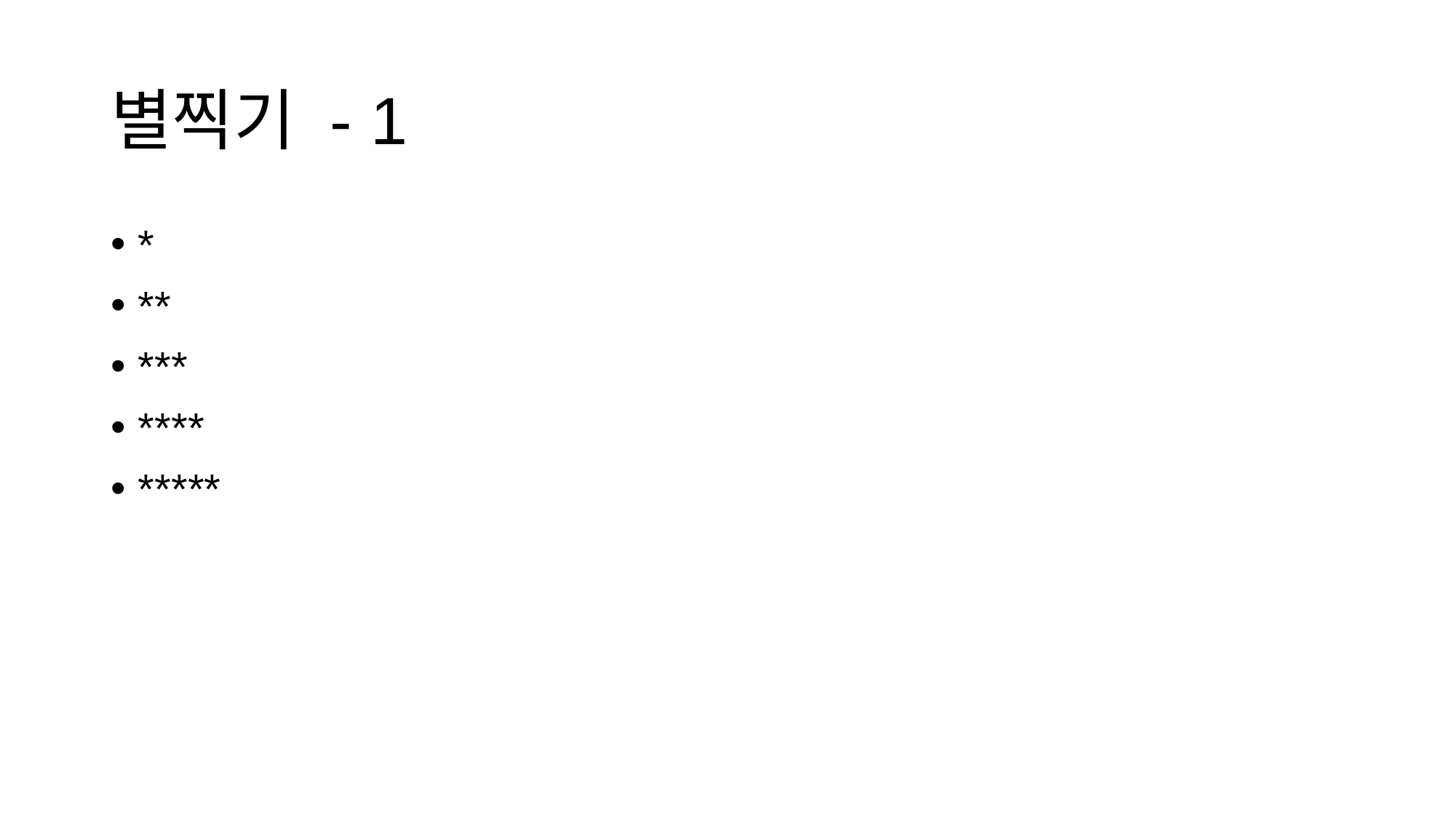

# 별찍기 - 1
*
**
***
****
*****